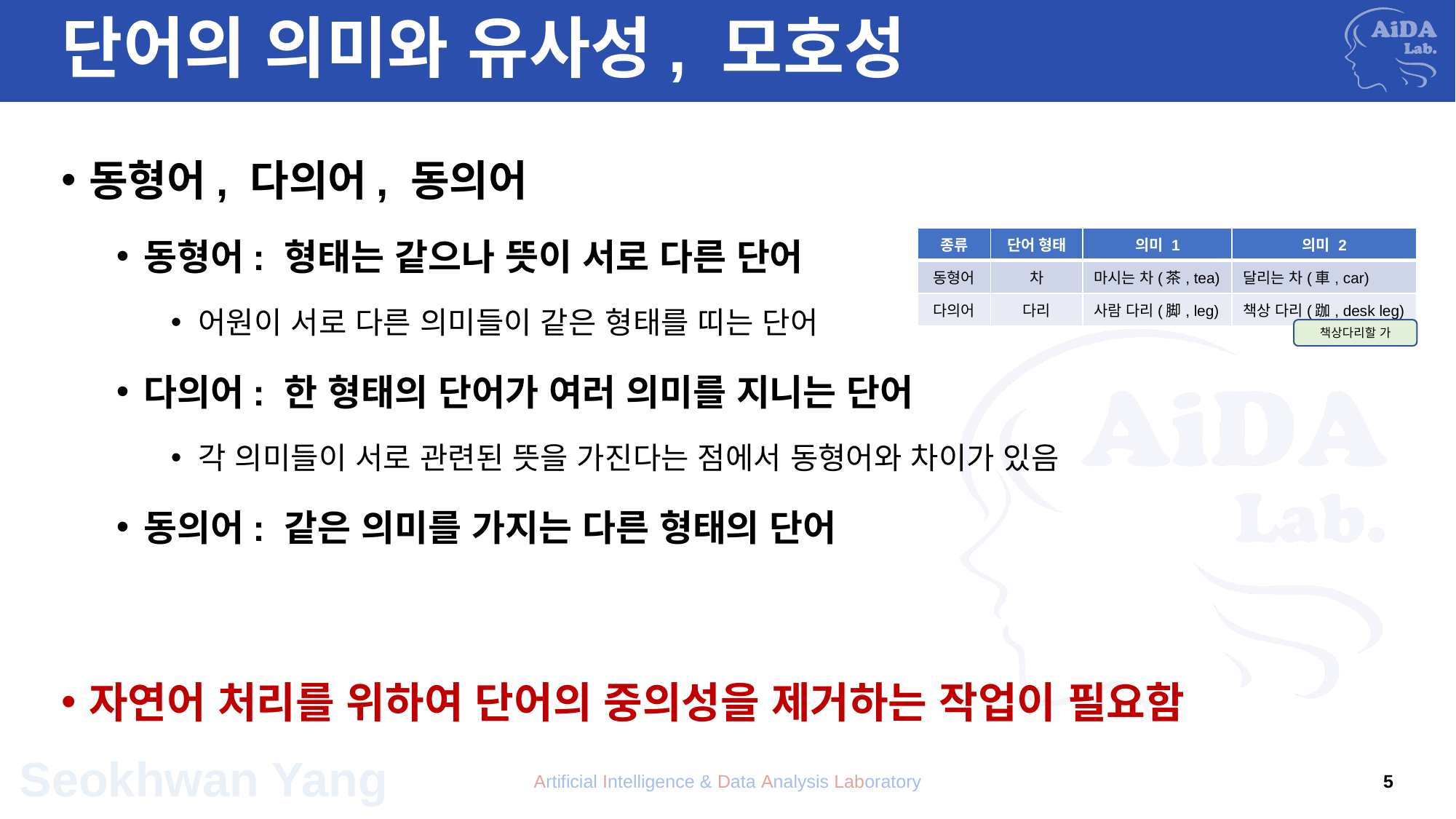

# 단어의 의미와 유사성, 모호성
동형어, 다의어, 동의어
동형어: 형태는 같으나 뜻이 서로 다른 단어
어원이 서로 다른 의미들이 같은 형태를 띠는 단어
다의어: 한 형태의 단어가 여러 의미를 지니는 단어
각 의미들이 서로 관련된 뜻을 가진다는 점에서 동형어와 차이가 있음
동의어: 같은 의미를 가지는 다른 형태의 단어

자연어 처리를 위하여 단어의 중의성을 제거하는 작업이 필요함
| 종류 | 단어 형태 | 의미 1 | 의미 2 |
| --- | --- | --- | --- |
| 동형어 | 차 | 마시는 차(茶, tea) | 달리는 차(車, car) |
| 다의어 | 다리 | 사람 다리(脚, leg) | 책상 다리(跏, desk leg) |
책상다리할 가
Artificial Intelligence & Data Analysis Laboratory
5